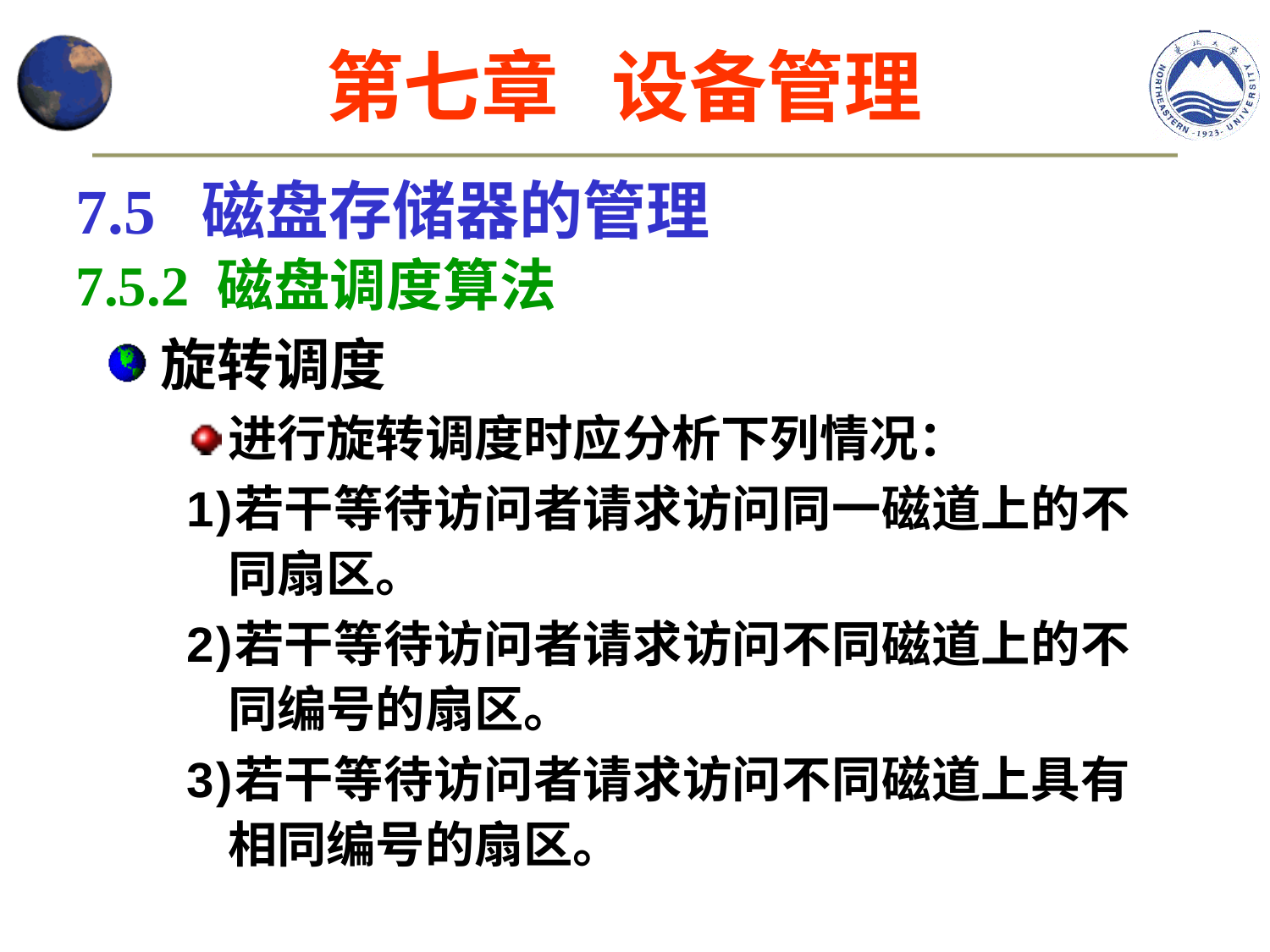

第七章   设备管理
7.5  磁盘存储器的管理
7.5.2 磁盘调度算法
旋转调度
进行旋转调度时应分析下列情况：
若干等待访问者请求访问同一磁道上的不同扇区。
若干等待访问者请求访问不同磁道上的不同编号的扇区。
若干等待访问者请求访问不同磁道上具有相同编号的扇区。